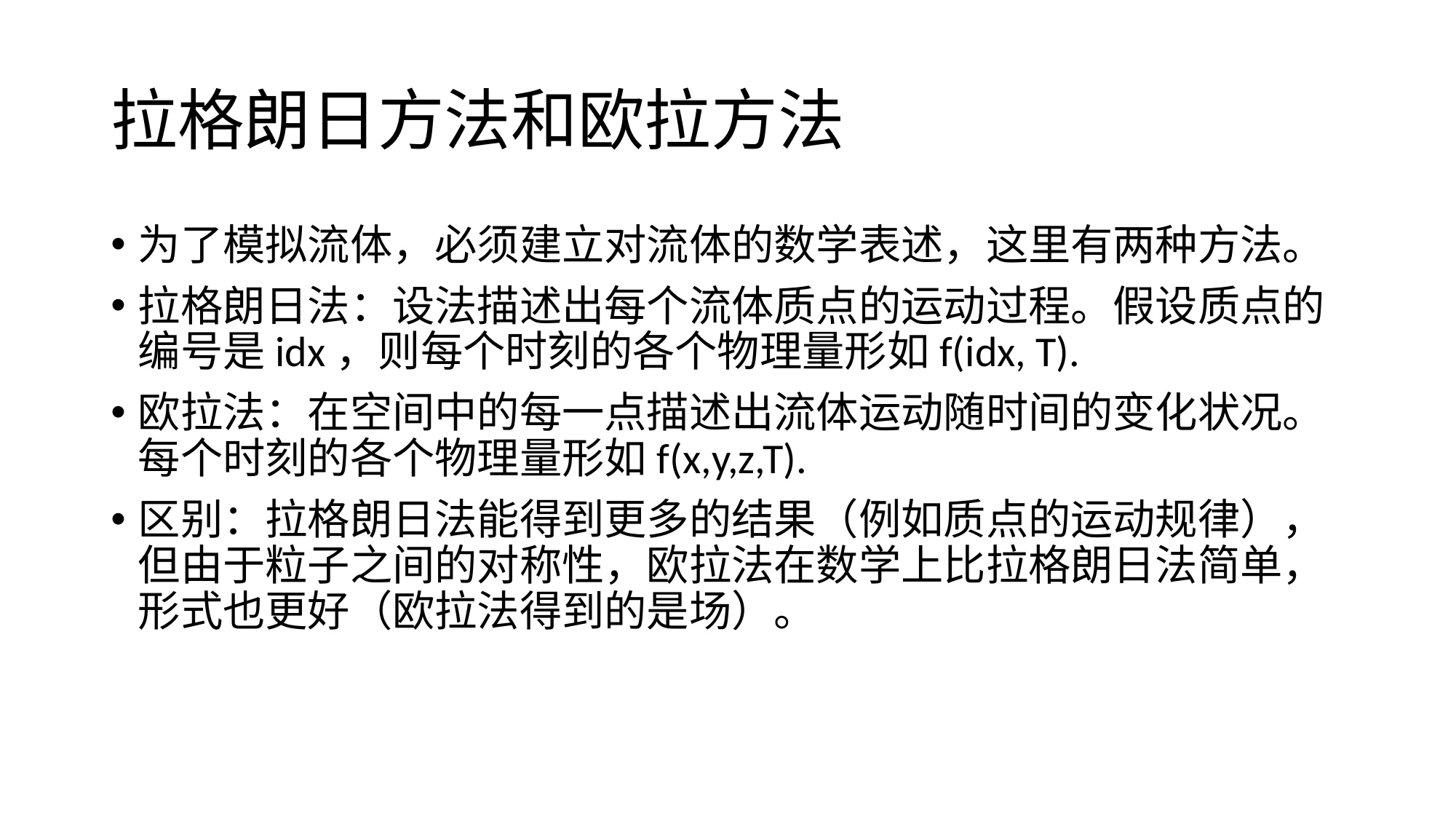

# 拉格朗日方法和欧拉方法
为了模拟流体，必须建立对流体的数学表述，这里有两种方法。
拉格朗日法：设法描述出每个流体质点的运动过程。假设质点的编号是idx，则每个时刻的各个物理量形如f(idx, T).
欧拉法：在空间中的每一点描述出流体运动随时间的变化状况。每个时刻的各个物理量形如f(x,y,z,T).
区别：拉格朗日法能得到更多的结果（例如质点的运动规律），但由于粒子之间的对称性，欧拉法在数学上比拉格朗日法简单，形式也更好（欧拉法得到的是场）。